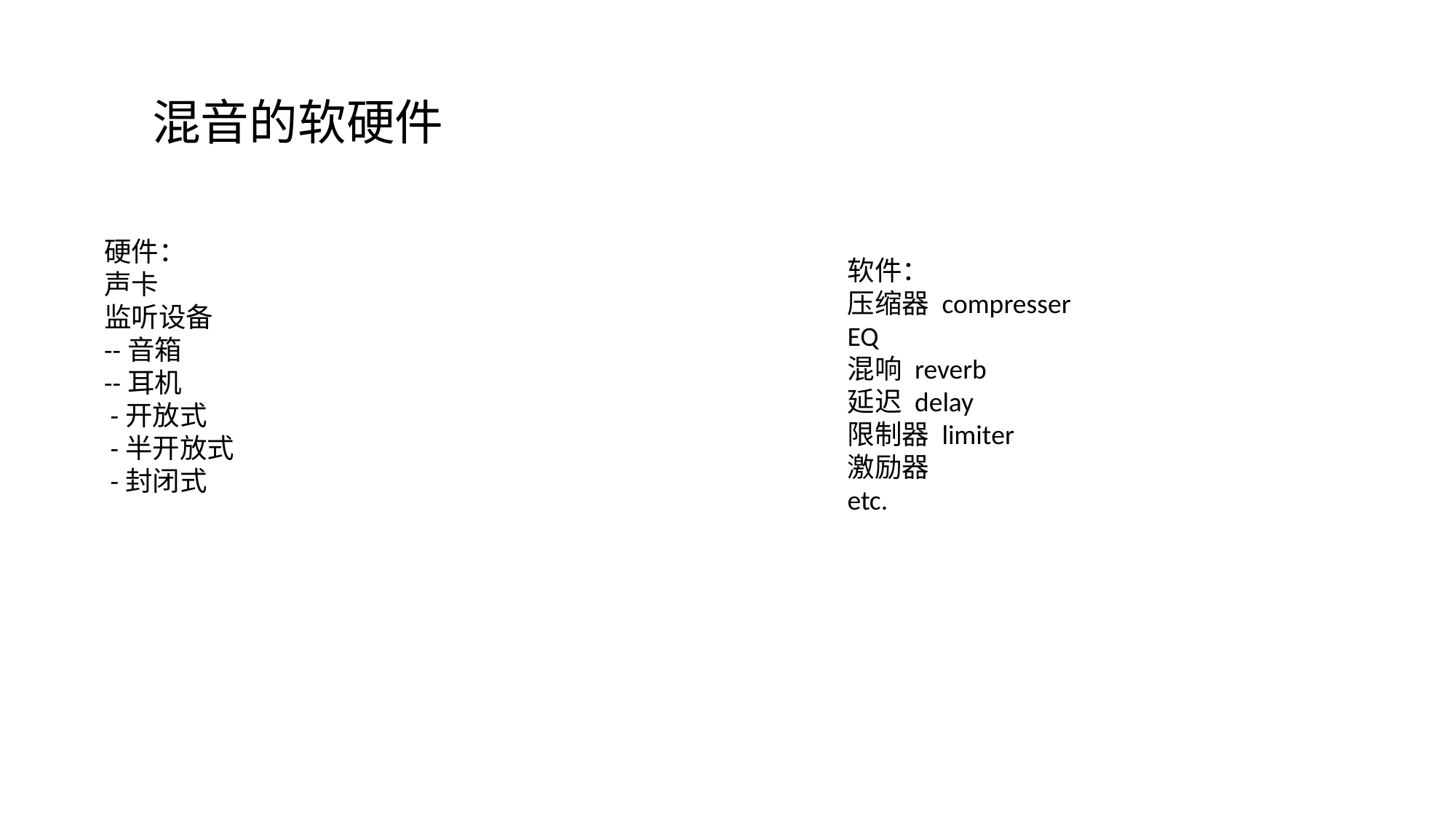

混音的软硬件
硬件：
声卡
监听设备
--音箱
--耳机
 -开放式
 -半开放式
 -封闭式
软件：
压缩器 compresser
EQ
混响 reverb
延迟 delay
限制器 limiter
激励器
etc.